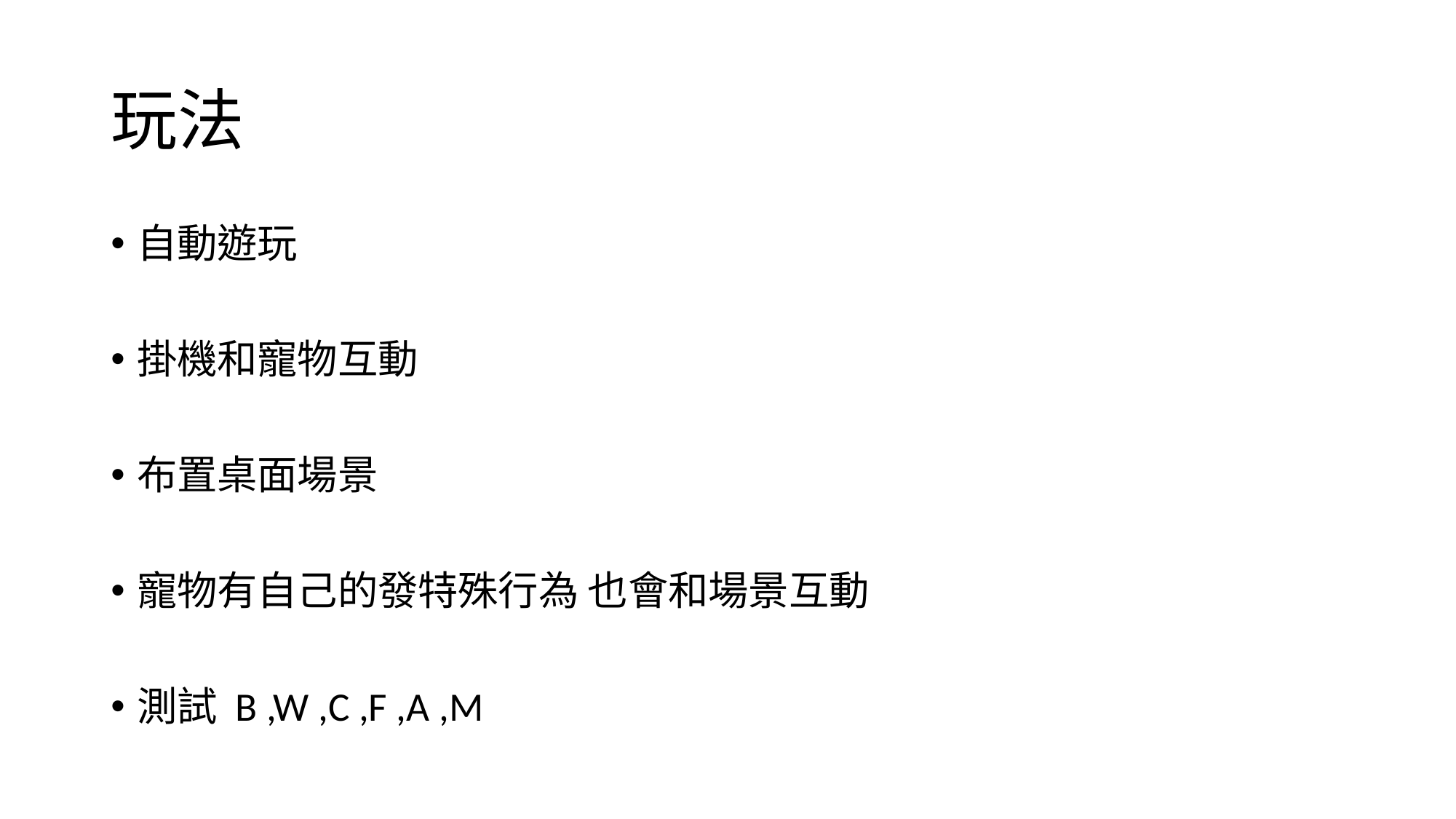

# 玩法
自動遊玩

掛機和寵物互動

布置桌面場景

寵物有自己的發特殊行為 也會和場景互動

測試 B ,W ,C ,F ,A ,M